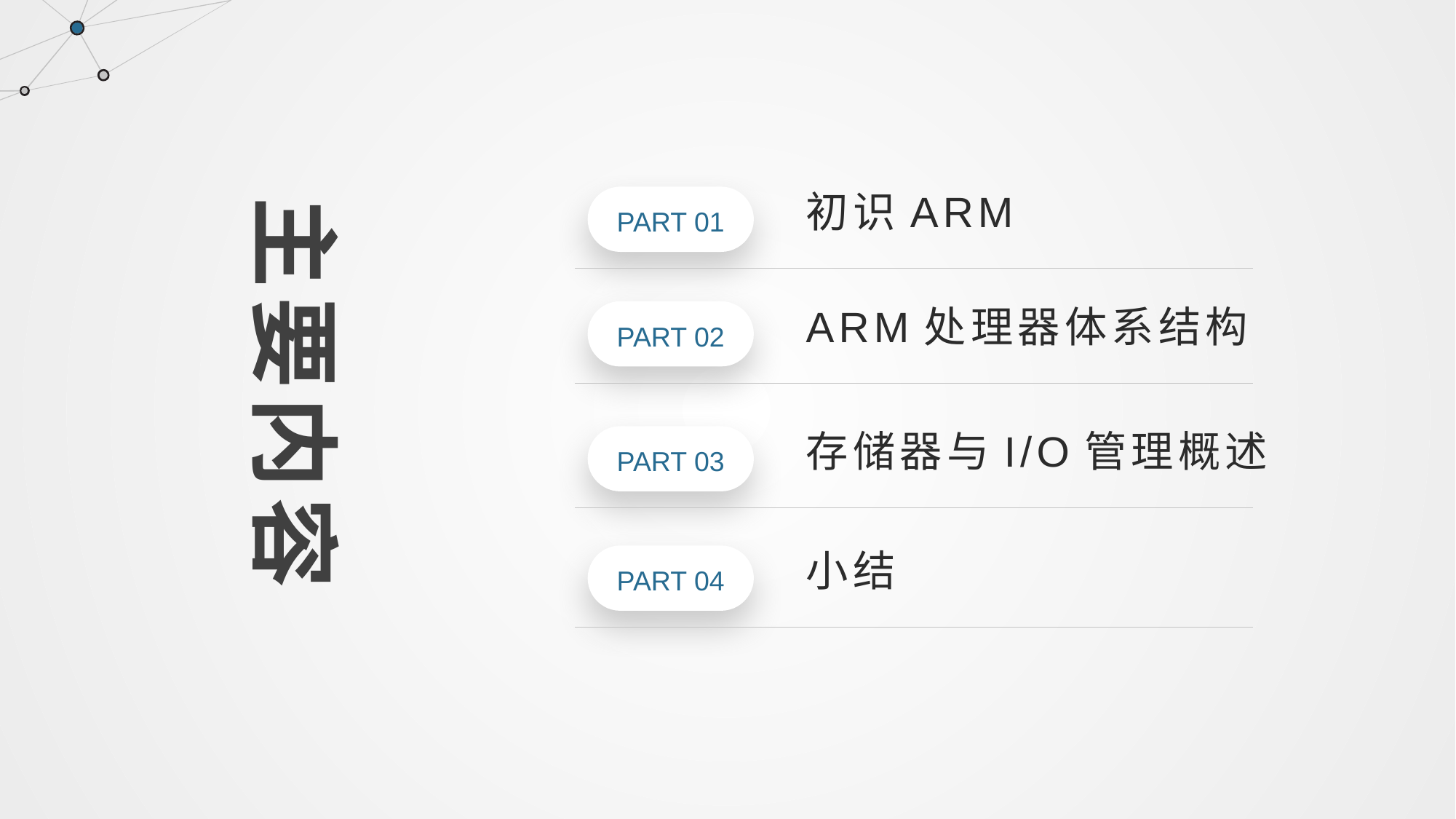

主要内容
初识ARM

PART 01
ARM处理器体系结构

PART 02
存储器与I/O管理概述

PART 03
小结

PART 04